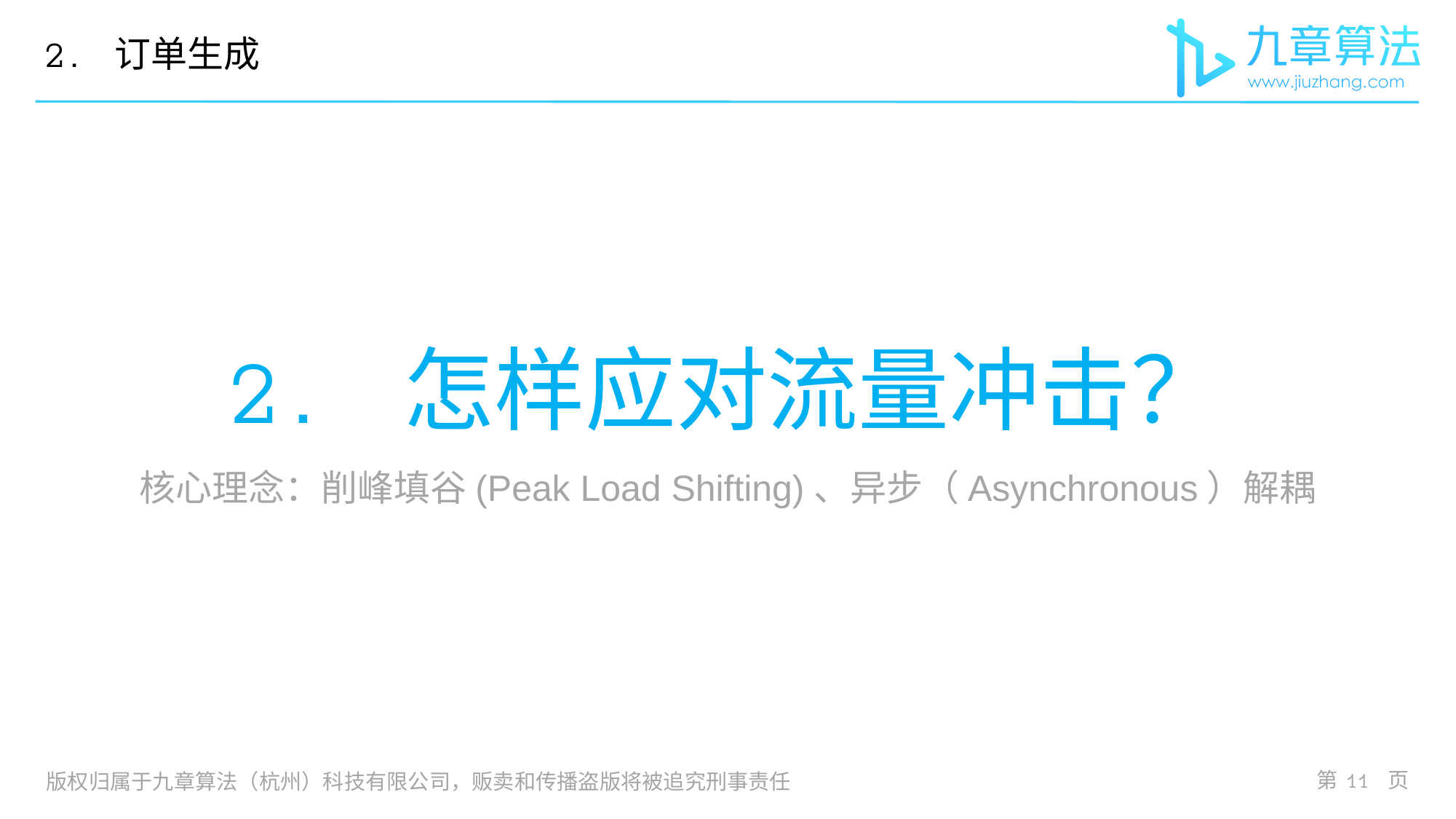

2. 订单生成
# 2. 怎样应对流量冲击？
核心理念：削峰填谷(Peak Load Shifting)、异步（Asynchronous）解耦